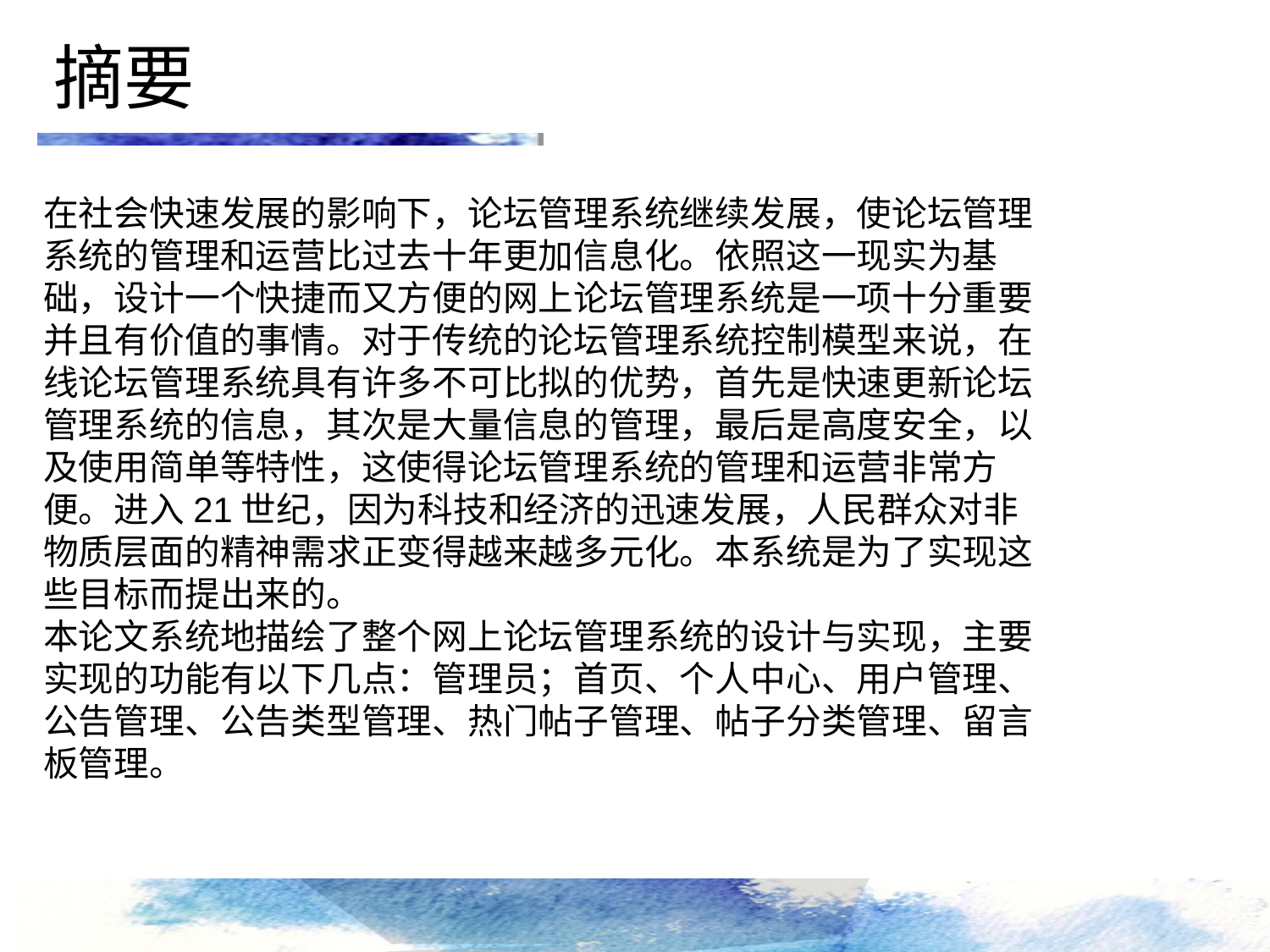

摘要
在社会快速发展的影响下，论坛管理系统继续发展，使论坛管理系统的管理和运营比过去十年更加信息化。依照这一现实为基础，设计一个快捷而又方便的网上论坛管理系统是一项十分重要并且有价值的事情。对于传统的论坛管理系统控制模型来说，在线论坛管理系统具有许多不可比拟的优势，首先是快速更新论坛管理系统的信息，其次是大量信息的管理，最后是高度安全，以及使用简单等特性，这使得论坛管理系统的管理和运营非常方便。进入21世纪，因为科技和经济的迅速发展，人民群众对非物质层面的精神需求正变得越来越多元化。本系统是为了实现这些目标而提出来的。
本论文系统地描绘了整个网上论坛管理系统的设计与实现，主要实现的功能有以下几点：管理员；首页、个人中心、用户管理、公告管理、公告类型管理、热门帖子管理、帖子分类管理、留言板管理。
点击添加文本
点击添加文本
点击添加文本

点击添加文本